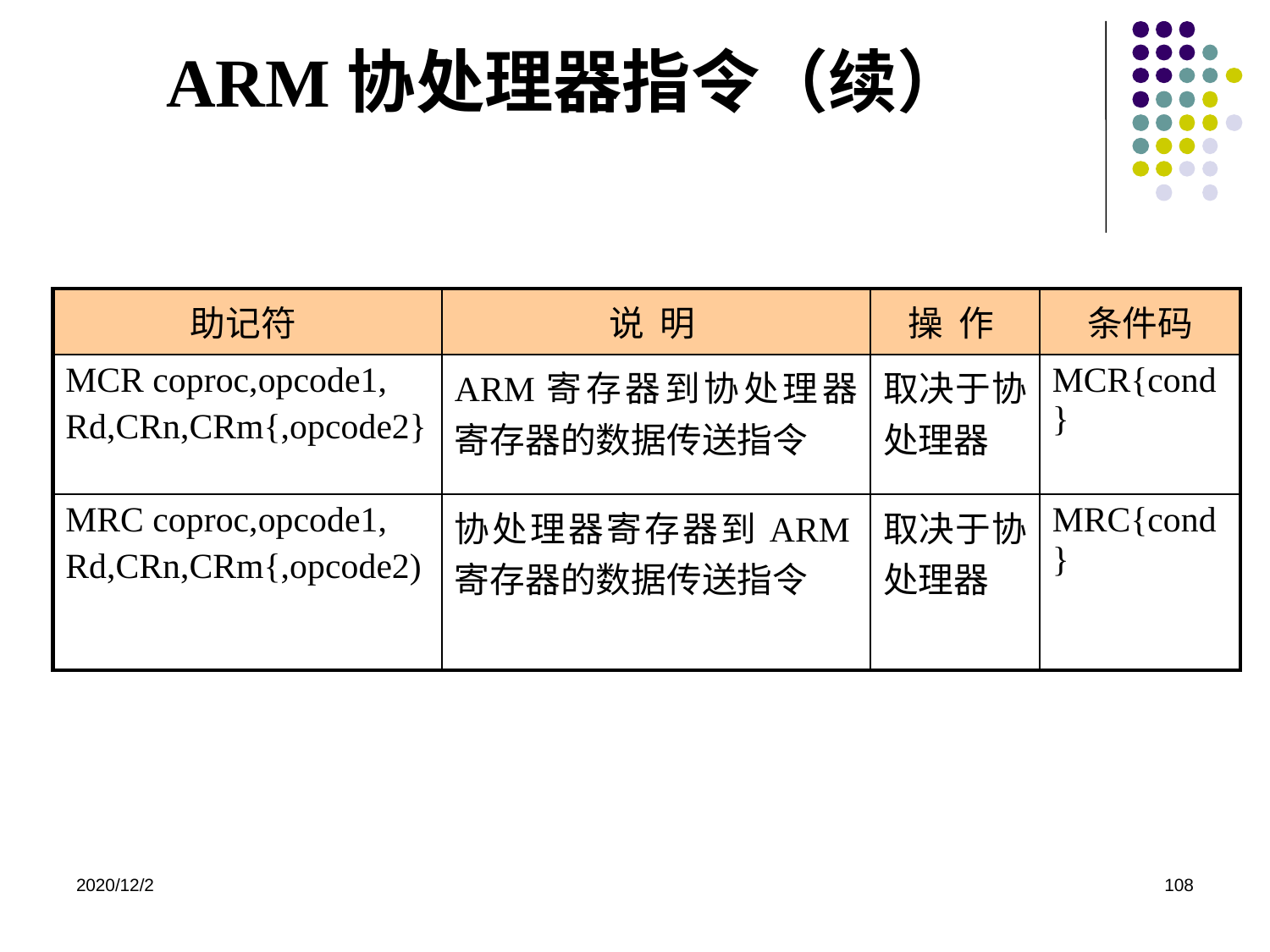

# ARM协处理器指令（续）
| 助记符 | 说 明 | 操 作 | 条件码 |
| --- | --- | --- | --- |
| MCR coproc,opcode1, Rd,CRn,CRm{,opcode2} | ARM寄存器到协处理器寄存器的数据传送指令 | 取决于协处理器 | MCR{cond} |
| MRC coproc,opcode1, Rd,CRn,CRm{,opcode2) | 协处理器寄存器到ARM寄存器的数据传送指令 | 取决于协处理器 | MRC{cond} |
2020/12/2
108